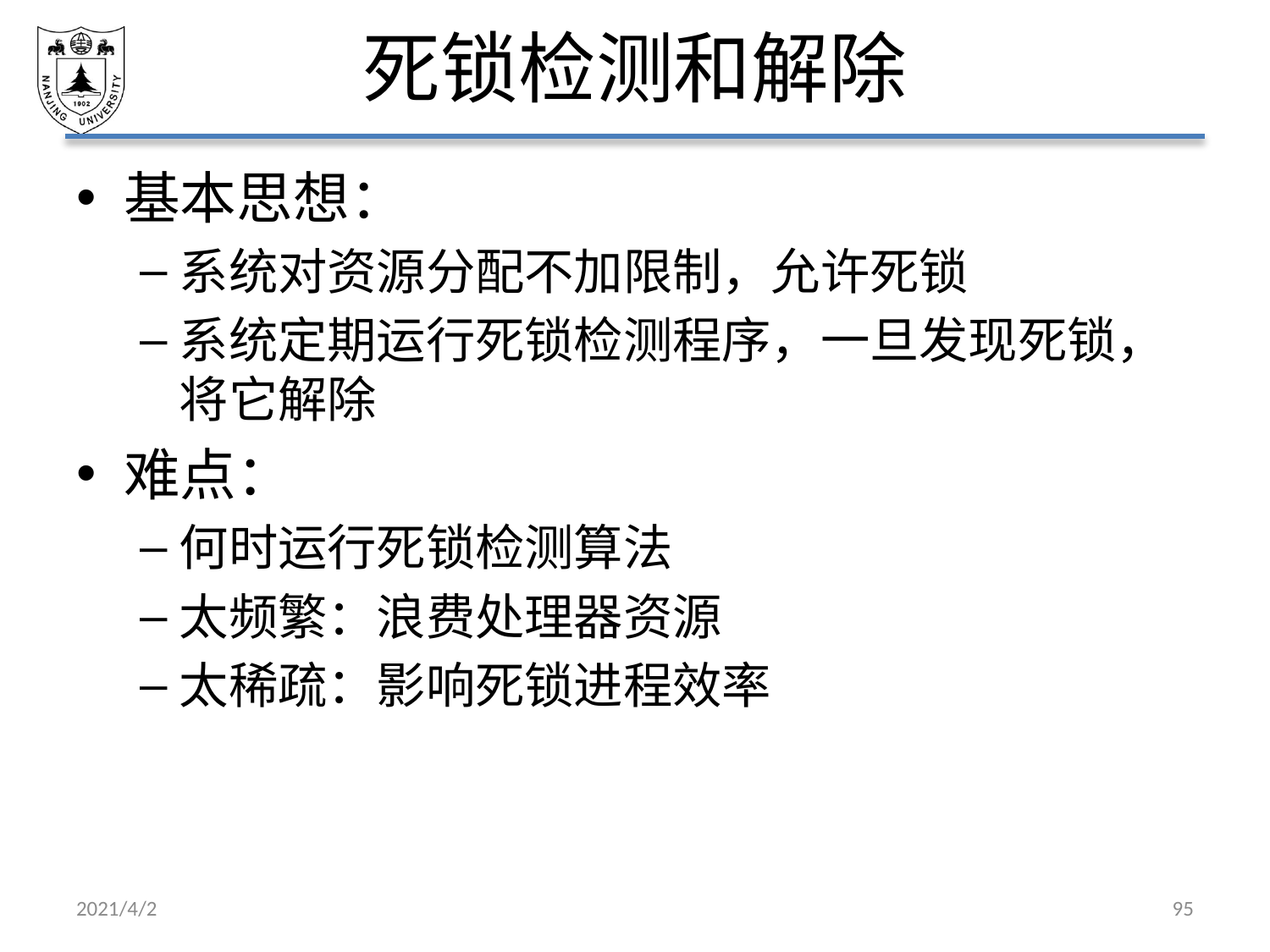

# 死锁检测和解除
基本思想：
系统对资源分配不加限制，允许死锁
系统定期运行死锁检测程序，一旦发现死锁，将它解除
难点：
何时运行死锁检测算法
太频繁：浪费处理器资源
太稀疏：影响死锁进程效率
2021/4/2
95